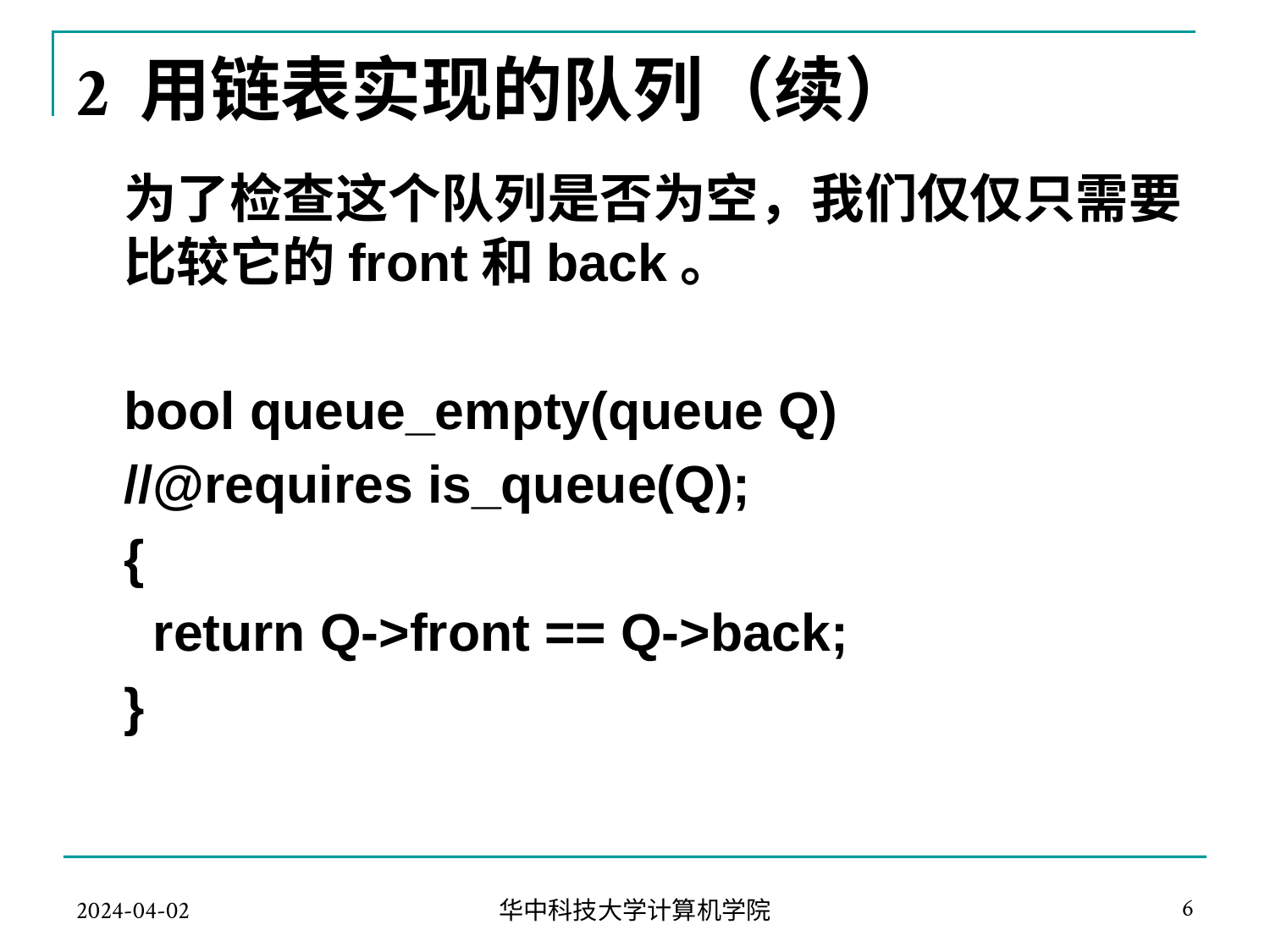

# 2 用链表实现的队列（续）
	为了检查这个队列是否为空，我们仅仅只需要比较它的front和back。

	bool queue_empty(queue Q)
	//@requires is_queue(Q);
	{
	  return Q->front == Q->back;
	}
2024-04-02
6
华中科技大学计算机学院